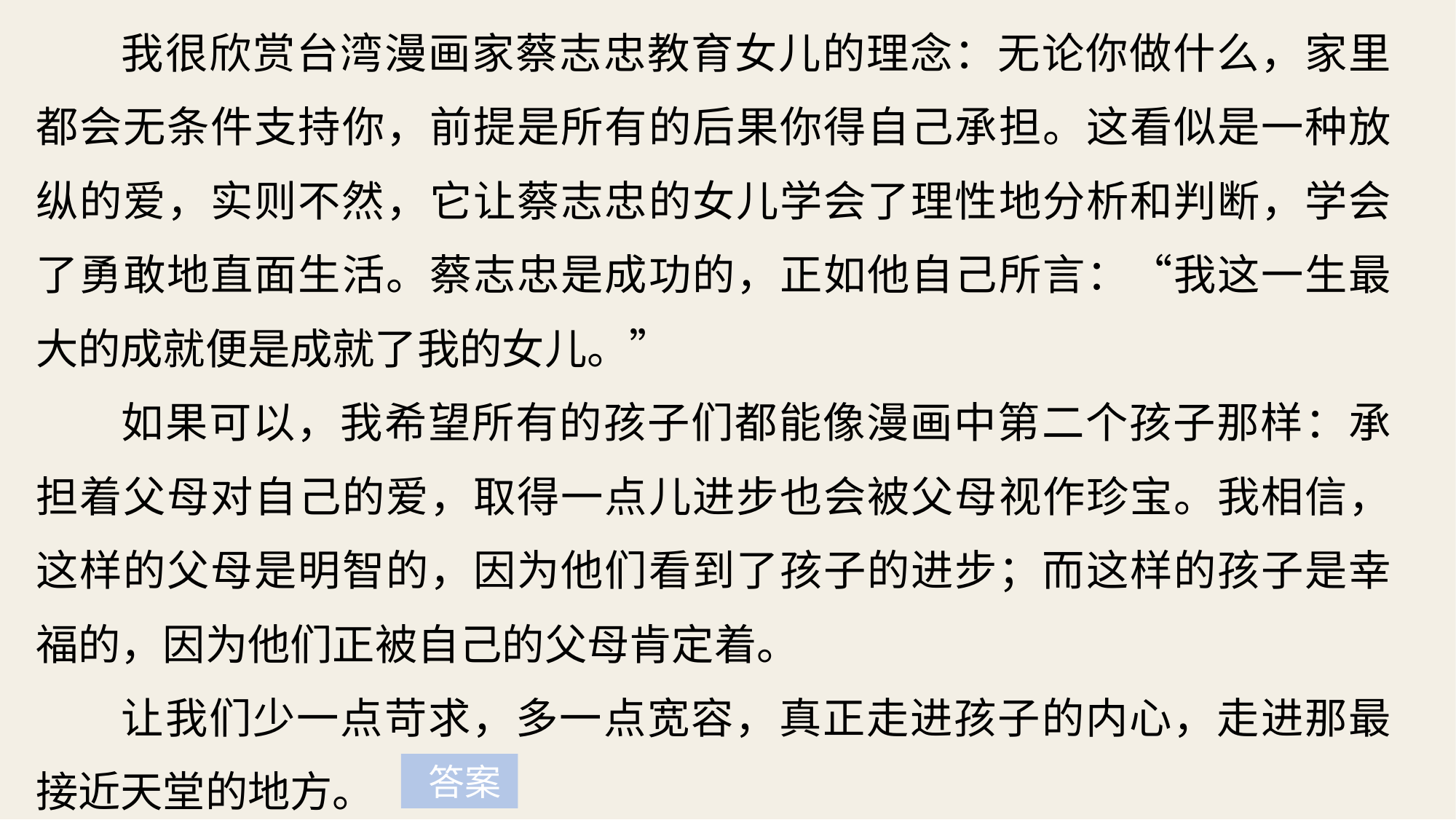

我很欣赏台湾漫画家蔡志忠教育女儿的理念：无论你做什么，家里都会无条件支持你，前提是所有的后果你得自己承担。这看似是一种放纵的爱，实则不然，它让蔡志忠的女儿学会了理性地分析和判断，学会了勇敢地直面生活。蔡志忠是成功的，正如他自己所言：“我这一生最大的成就便是成就了我的女儿。”
如果可以，我希望所有的孩子们都能像漫画中第二个孩子那样：承担着父母对自己的爱，取得一点儿进步也会被父母视作珍宝。我相信，这样的父母是明智的，因为他们看到了孩子的进步；而这样的孩子是幸福的，因为他们正被自己的父母肯定着。
让我们少一点苛求，多一点宽容，真正走进孩子的内心，走进那最接近天堂的地方。
 答案